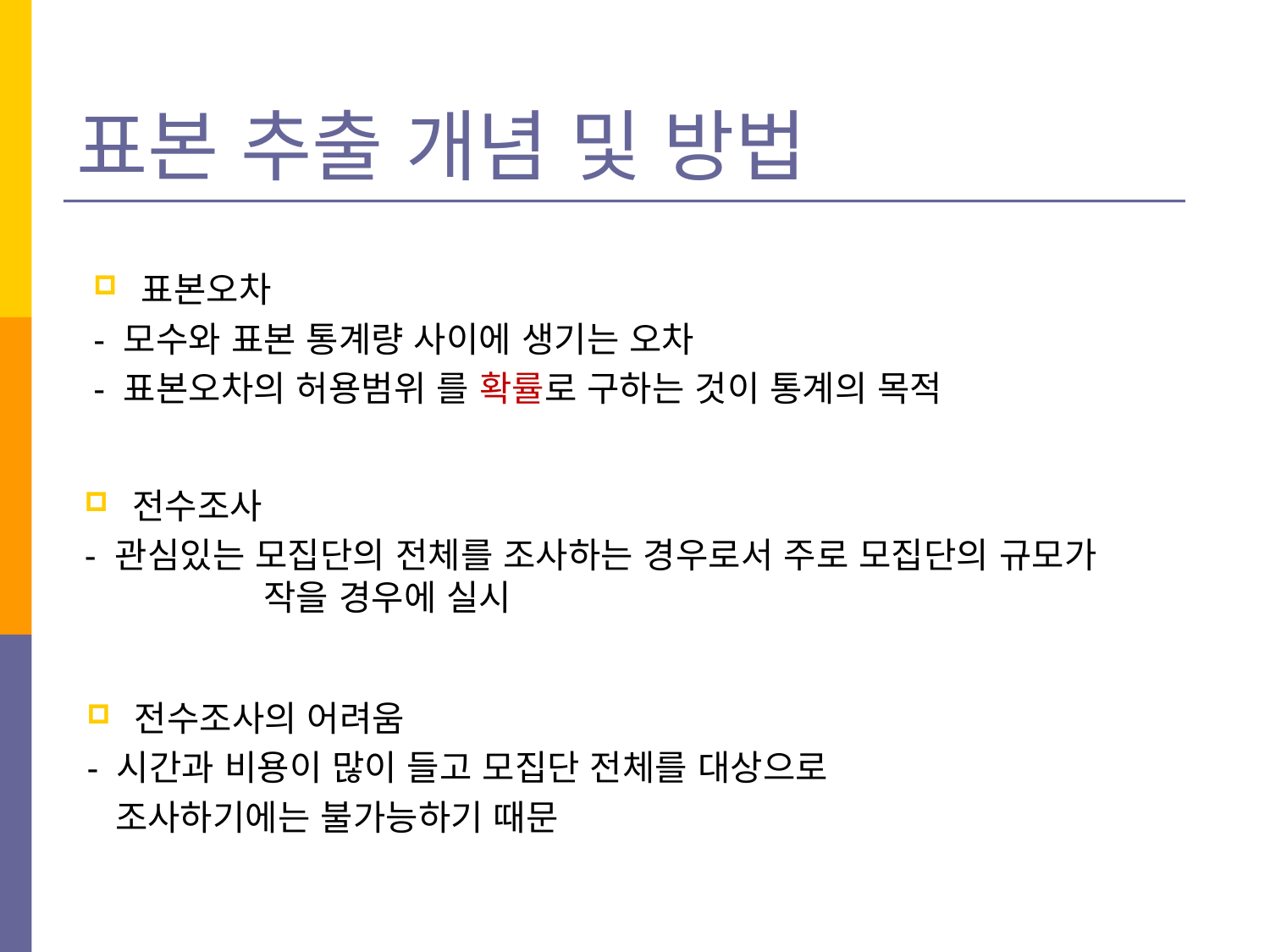

# 표본 추출 개념 및 방법
표본오차
- 모수와 표본 통계량 사이에 생기는 오차
- 표본오차의 허용범위 를 확률로 구하는 것이 통계의 목적
전수조사
- 관심있는 모집단의 전체를 조사하는 경우로서 주로 모집단의 규모가                          작을 경우에 실시

전수조사의 어려움
- 시간과 비용이 많이 들고 모집단 전체를 대상으로
  조사하기에는 불가능하기 때문